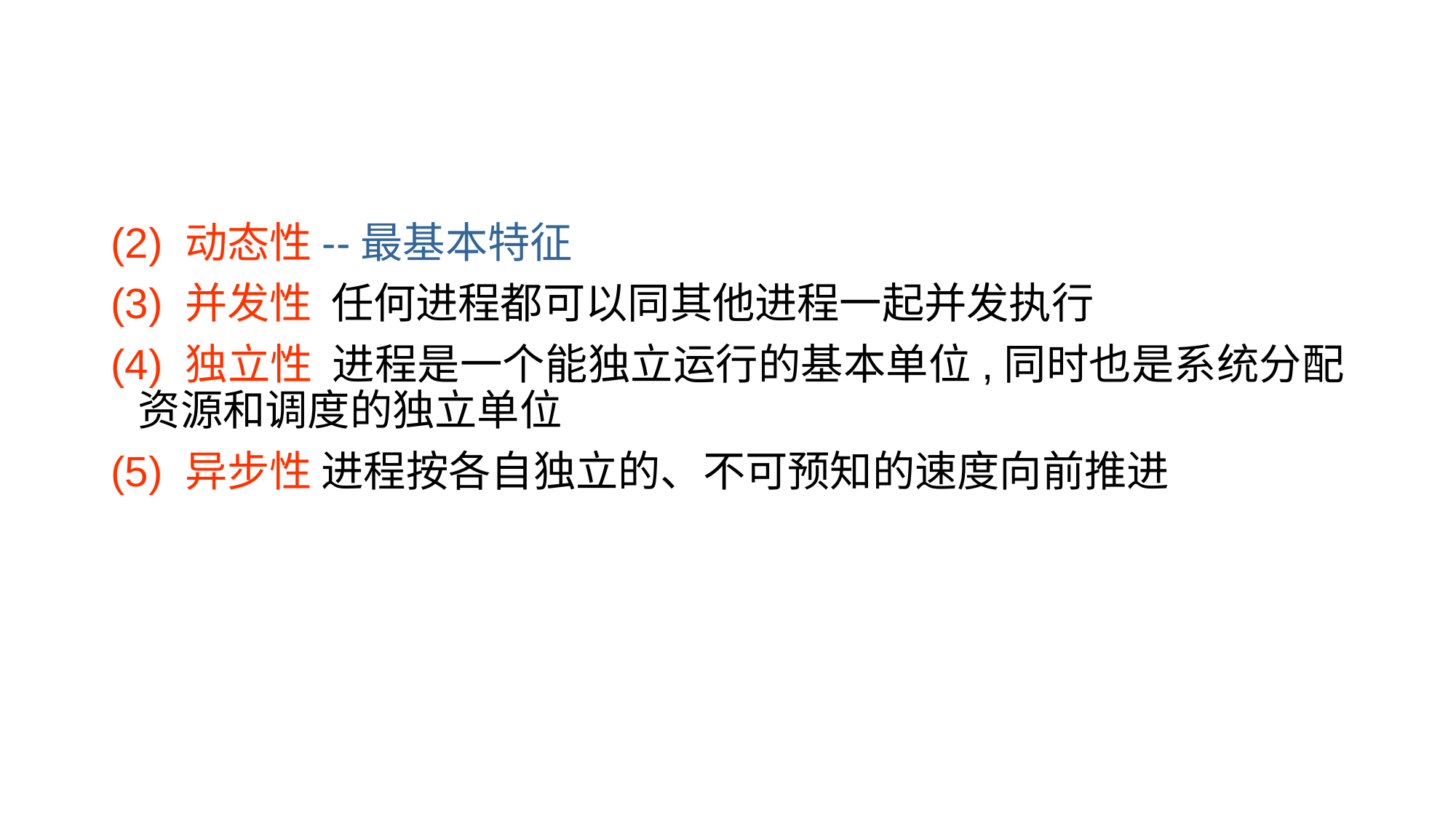

(2) 动态性--最基本特征
(3) 并发性  任何进程都可以同其他进程一起并发执行
(4) 独立性  进程是一个能独立运行的基本单位,同时也是系统分配资源和调度的独立单位
(5) 异步性 进程按各自独立的、不可预知的速度向前推进